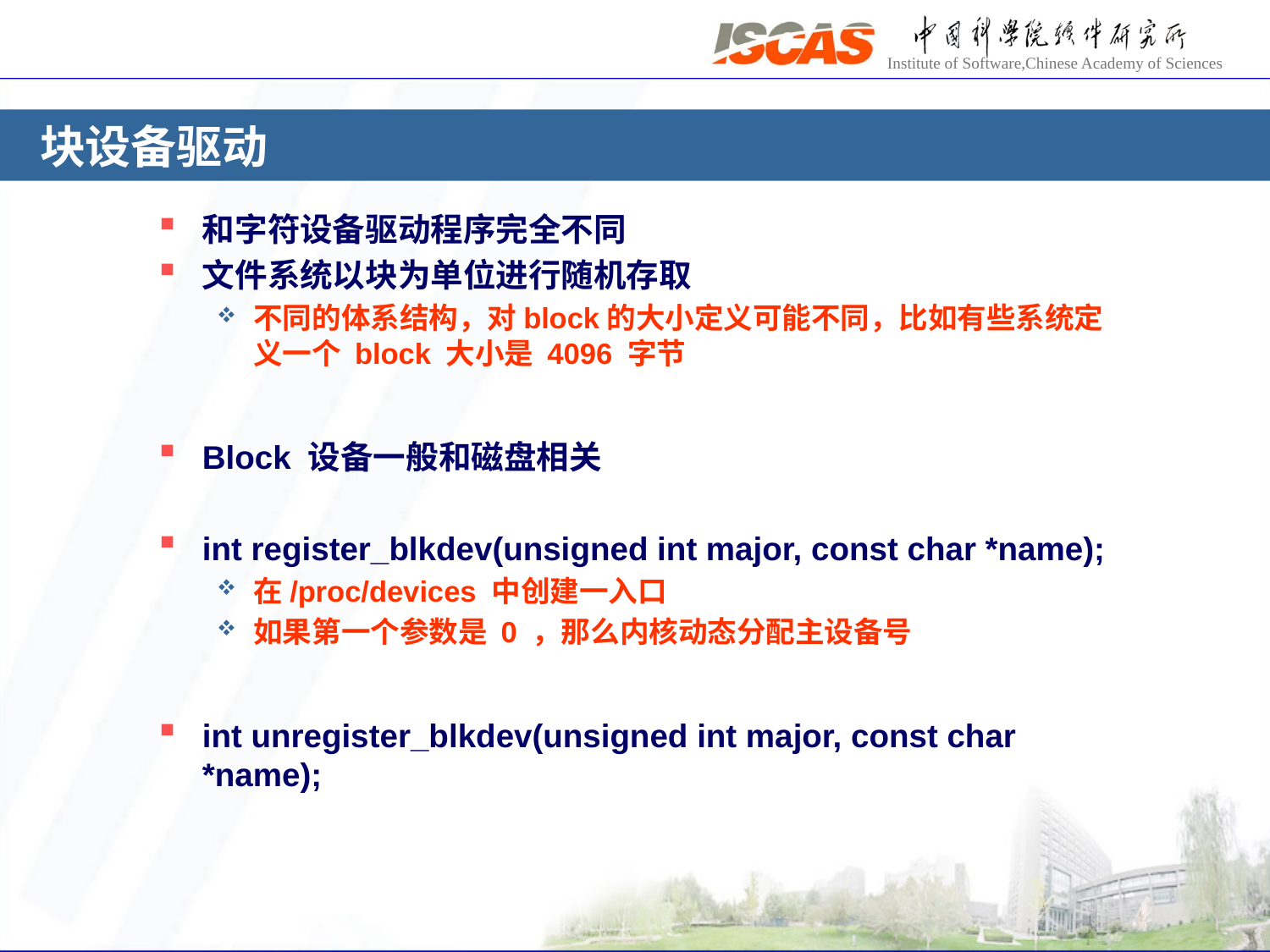

# 块设备驱动
和字符设备驱动程序完全不同
文件系统以块为单位进行随机存取
不同的体系结构，对block的大小定义可能不同，比如有些系统定义一个 block 大小是 4096 字节

Block 设备一般和磁盘相关

int register_blkdev(unsigned int major, const char *name);
在/proc/devices 中创建一入口
如果第一个参数是 0 ，那么内核动态分配主设备号

int unregister_blkdev(unsigned int major, const char *name);